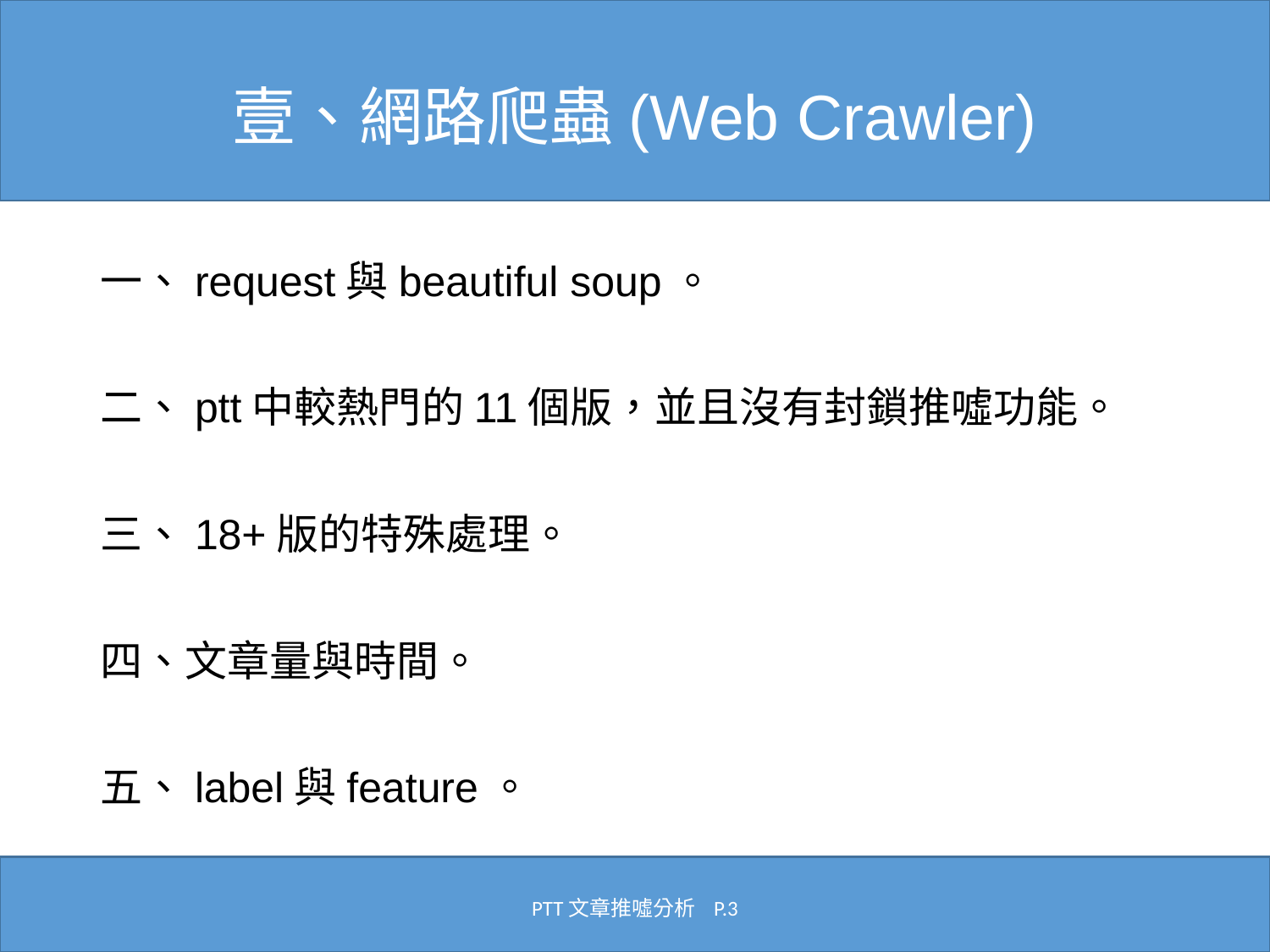

# 壹、網路爬蟲(Web Crawler)
一、request與beautiful soup。

二、ptt中較熱門的11個版，並且沒有封鎖推噓功能。

三、18+版的特殊處理。

四、文章量與時間。

五、label與feature。

PTT文章推噓分析  P.3